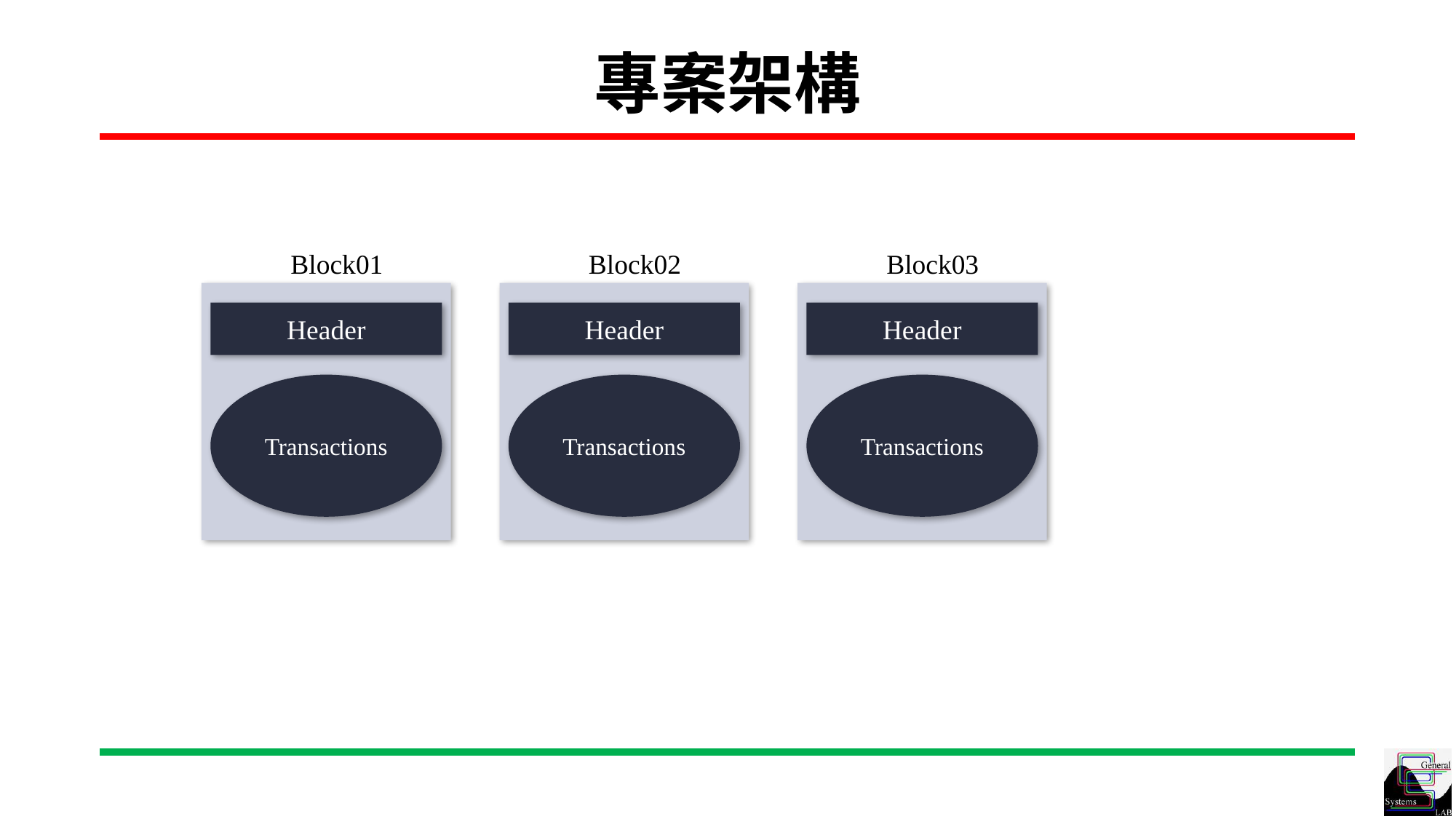

# 專案架構
Block01

Header
Transactions
Block02

Header
Transactions
Block03

Header
Transactions